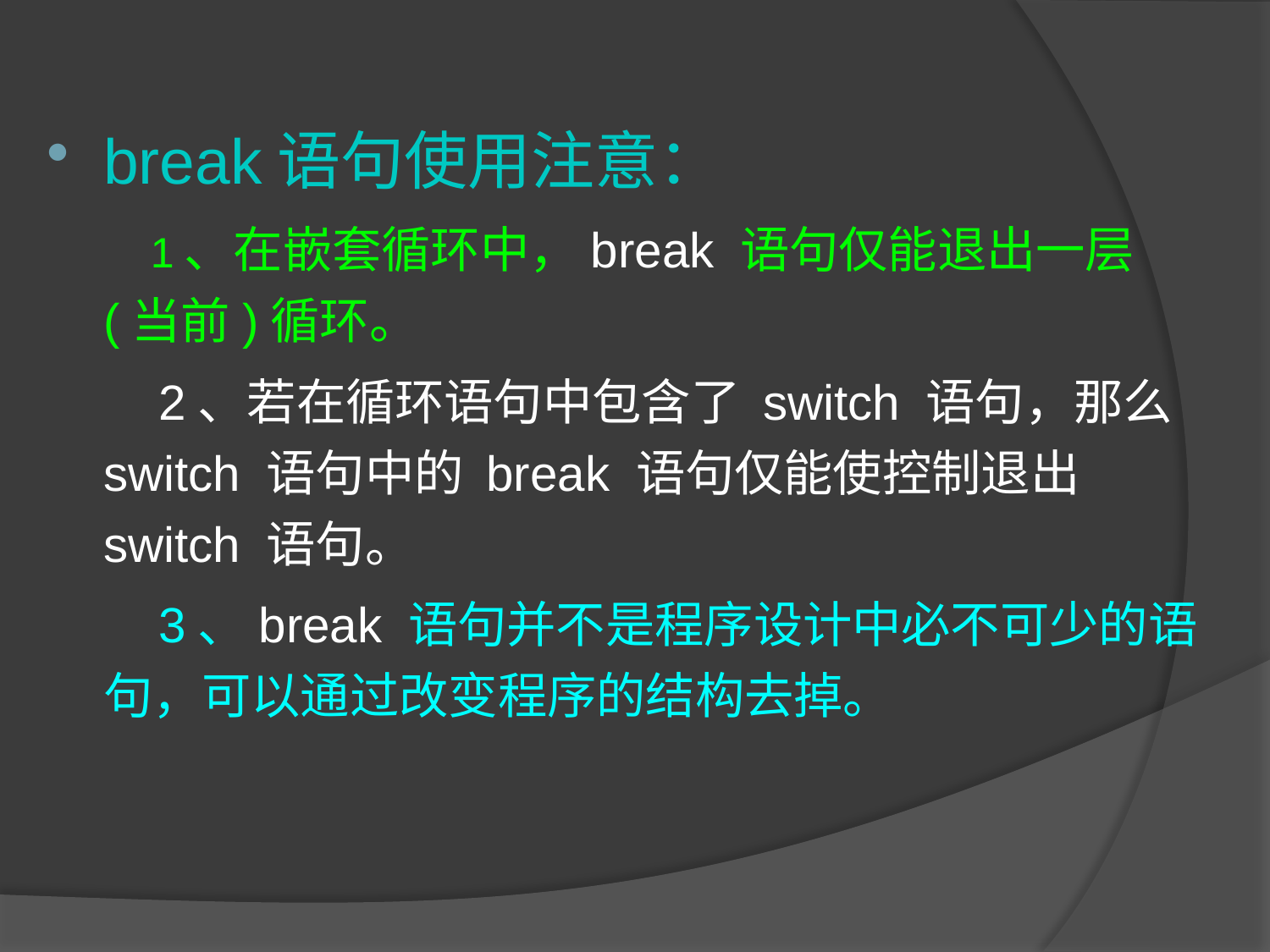

break语句使用注意：
	    1、在嵌套循环中，break 语句仅能退出一层(当前)循环。
	    2、若在循环语句中包含了 switch 语句，那么switch 语句中的 break 语句仅能使控制退出 switch 语句。
	    3、break 语句并不是程序设计中必不可少的语句，可以通过改变程序的结构去掉。